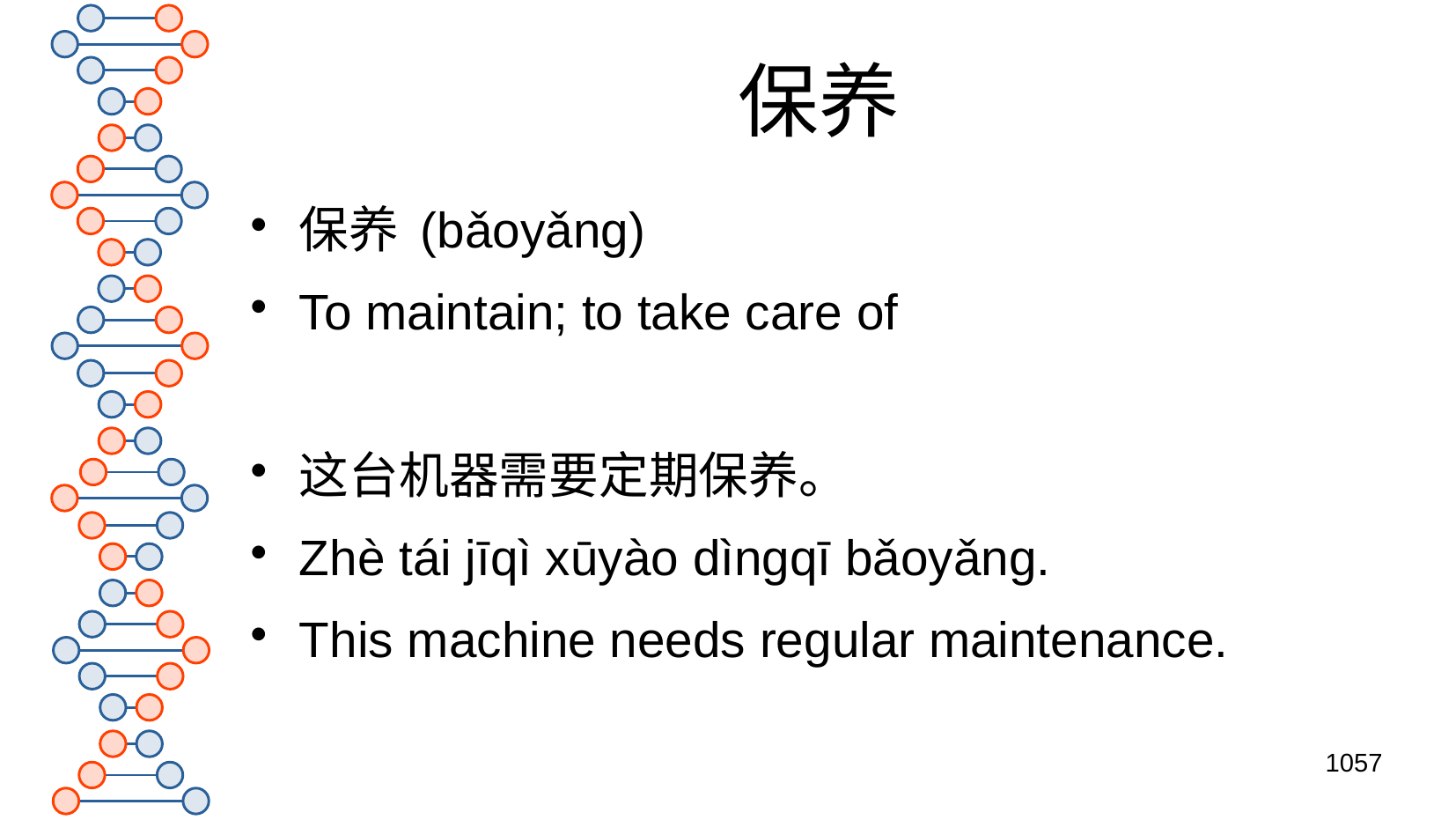

# 保养
保养 (bǎoyǎng)
To maintain; to take care of

这台机器需要定期保养。
Zhè tái jīqì xūyào dìngqī bǎoyǎng.
This machine needs regular maintenance.
1057